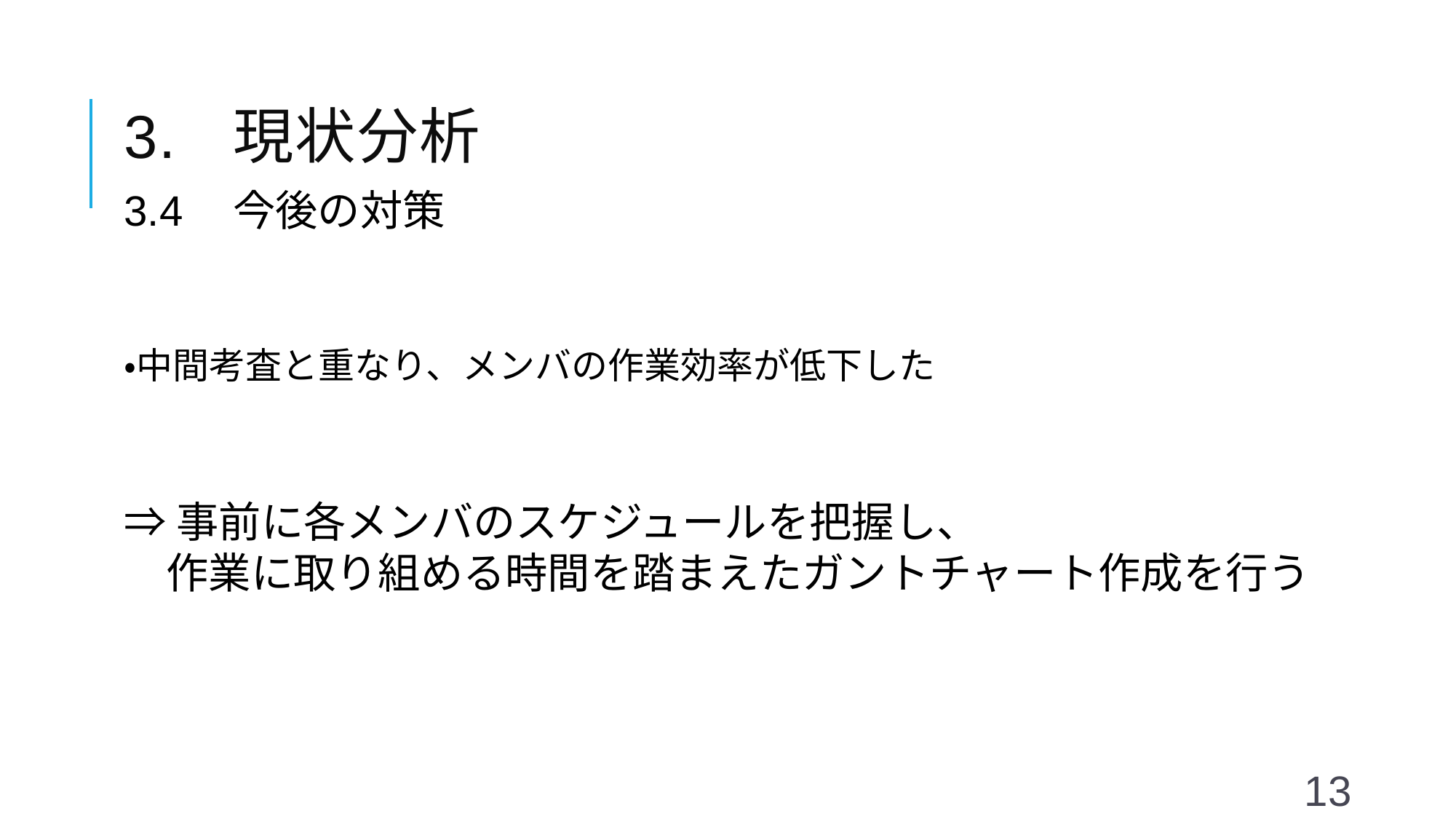

3.	現状分析
3.4	今後の対策

・中間考査と重なり、メンバの作業効率が低下した

⇒事前に各メンバのスケジュールを把握し、
　作業に取り組める時間を踏まえたガントチャート作成を行う
13